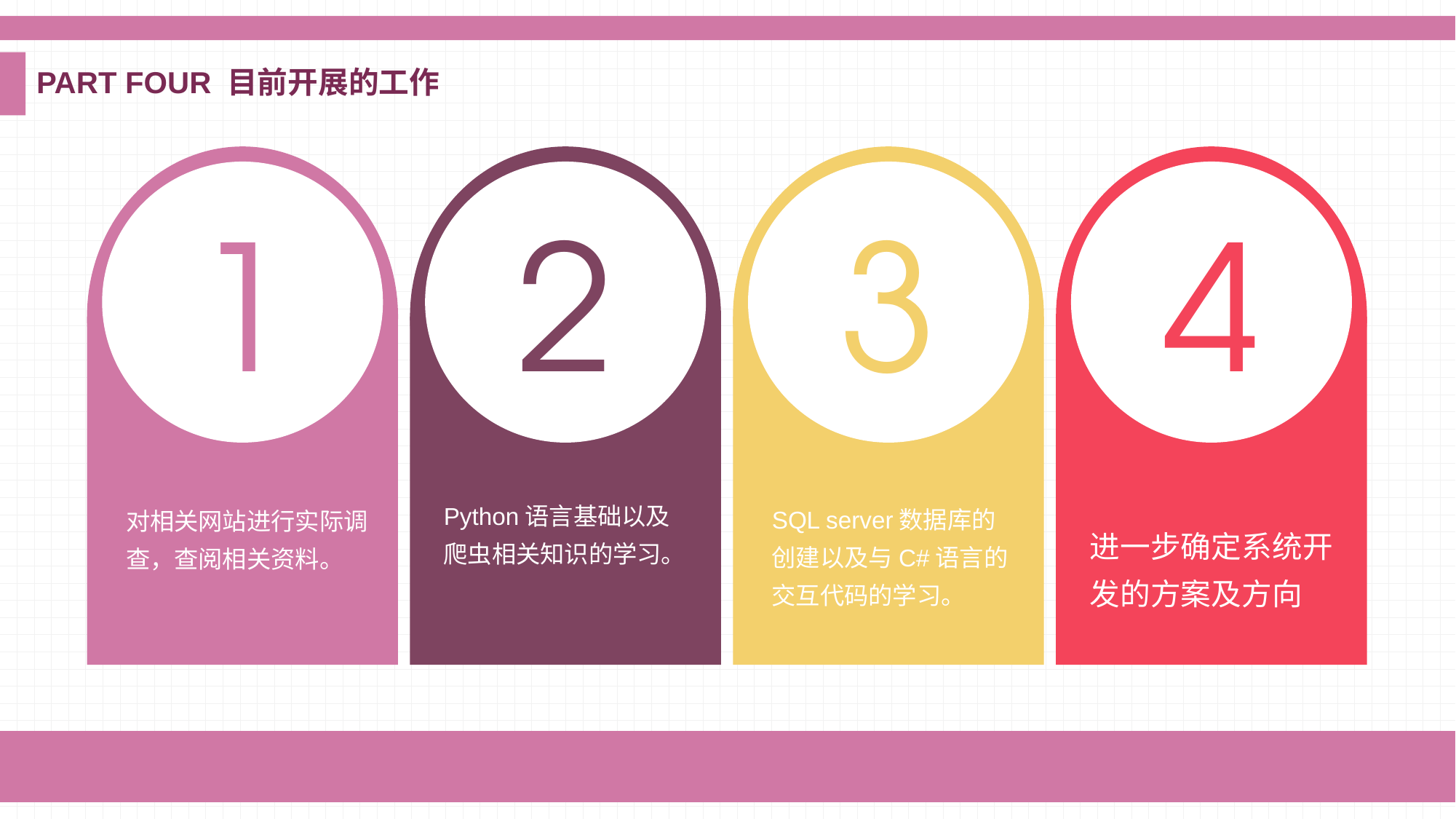

PART FOUR 目前开展的工作

1
对相关网站进行实际调查，查阅相关资料。

2
Python语言基础以及爬虫相关知识的学习。

3
SQL server数据库的创建以及与C#语言的交互代码的学习。

4
进一步确定系统开发的方案及方向